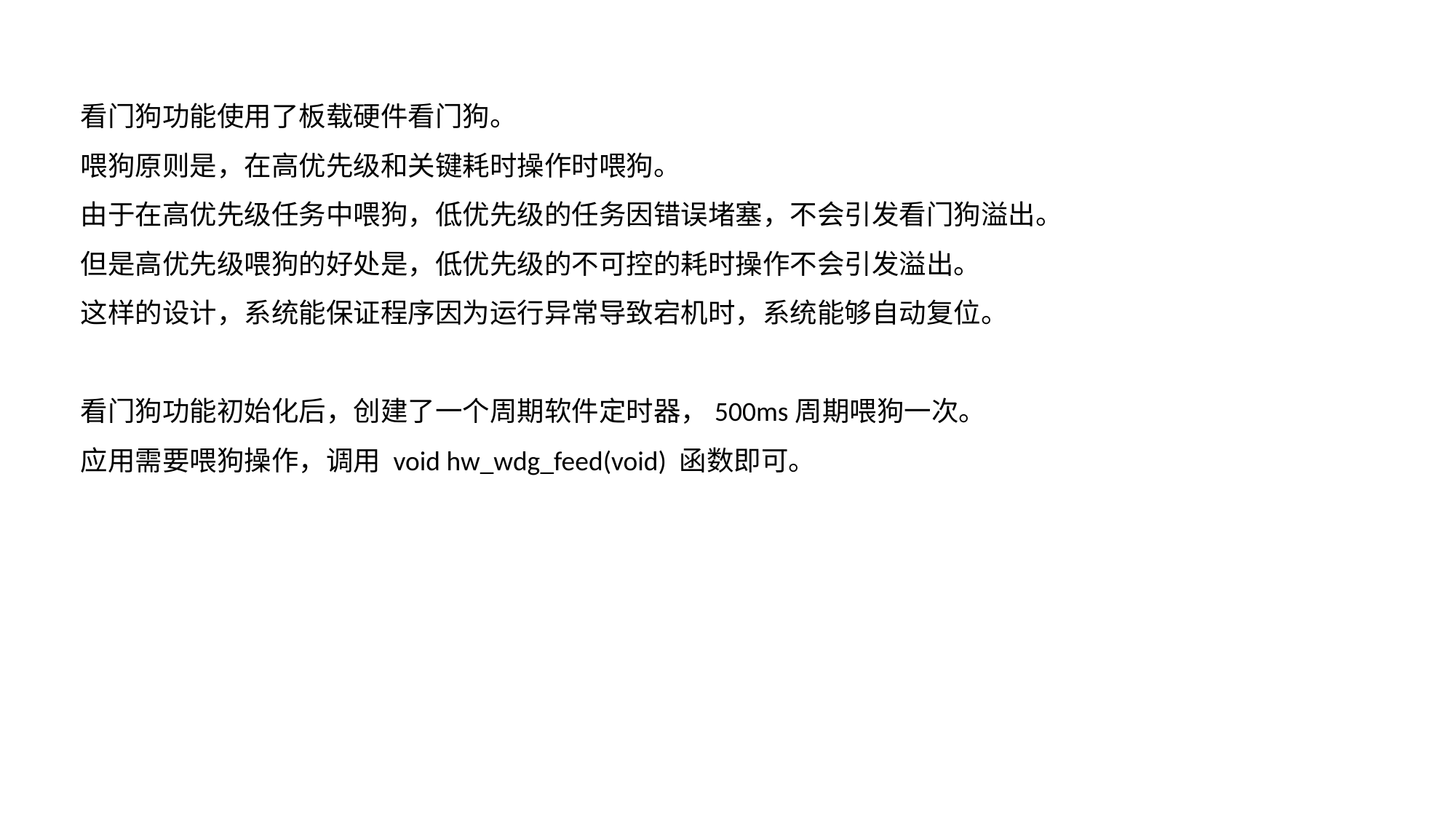

看门狗功能使用了板载硬件看门狗。
喂狗原则是，在高优先级和关键耗时操作时喂狗。
由于在高优先级任务中喂狗，低优先级的任务因错误堵塞，不会引发看门狗溢出。
但是高优先级喂狗的好处是，低优先级的不可控的耗时操作不会引发溢出。
这样的设计，系统能保证程序因为运行异常导致宕机时，系统能够自动复位。

看门狗功能初始化后，创建了一个周期软件定时器，500ms周期喂狗一次。
应用需要喂狗操作，调用 void hw_wdg_feed(void) 函数即可。